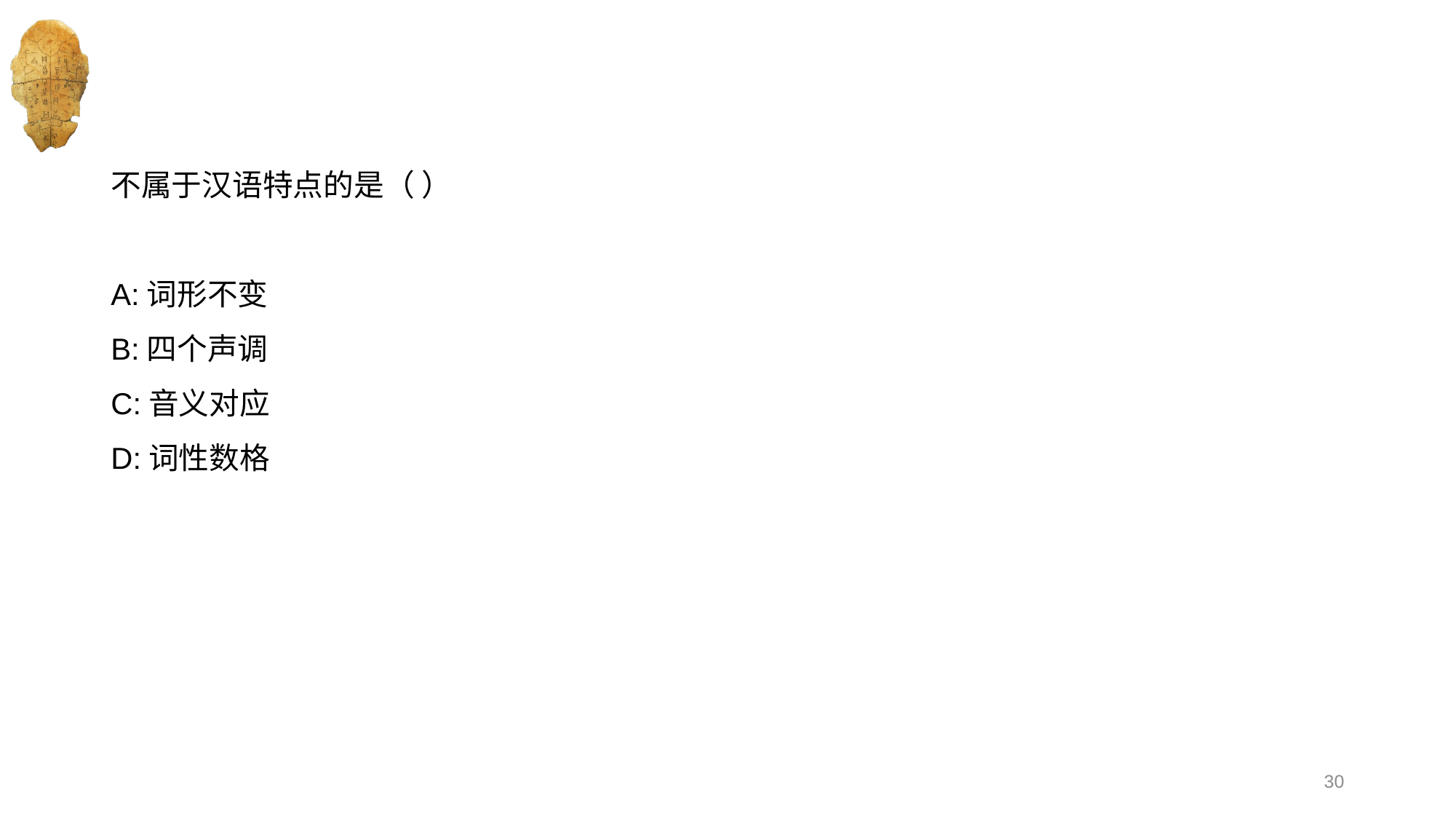

#
不属于汉语特点的是（ ）

A:词形不变
B:四个声调
C:音义对应
D:词性数格

30